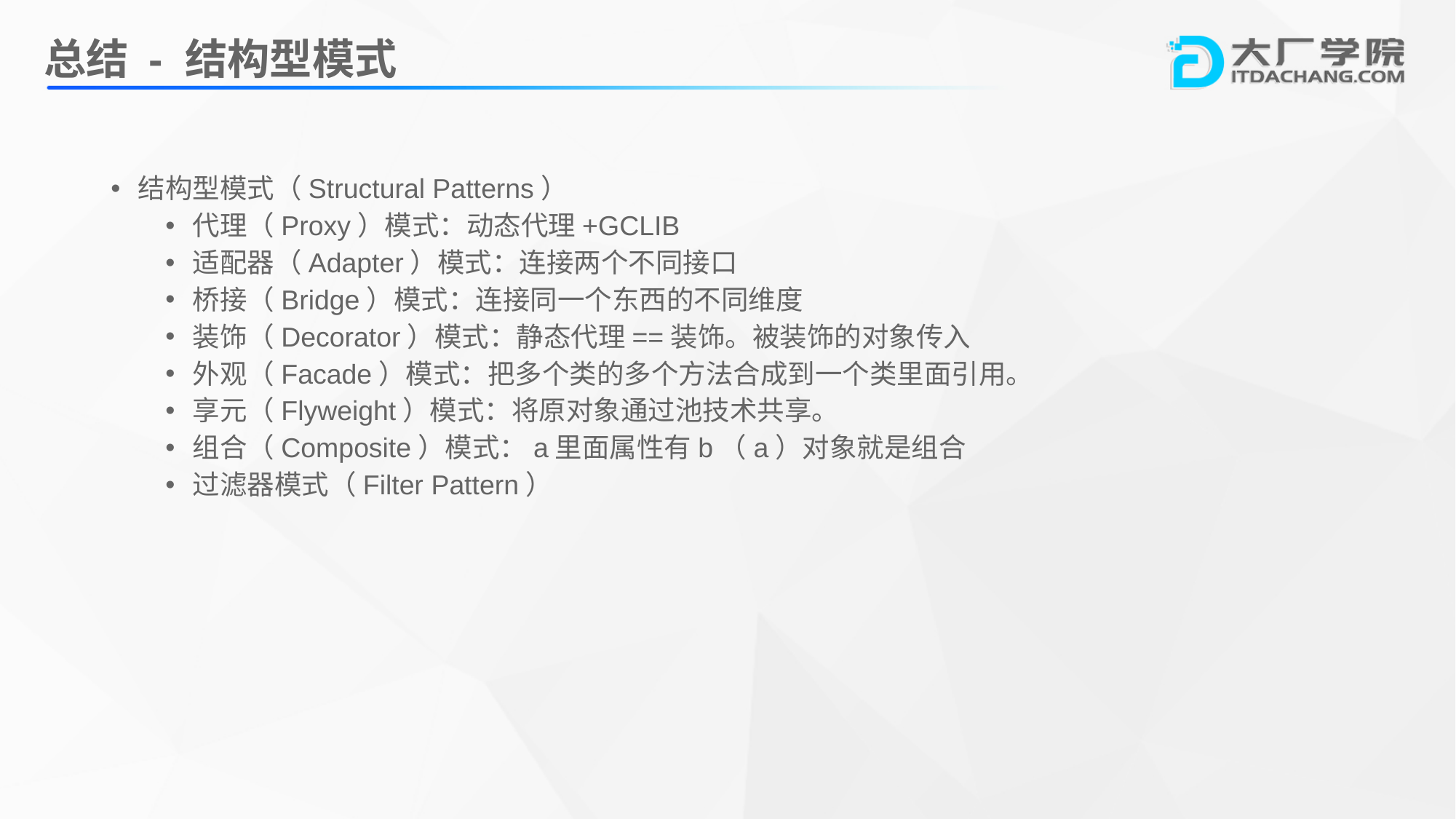

# 总结 - 结构型模式
结构型模式（Structural Patterns）
代理（Proxy）模式：动态代理+GCLIB
适配器（Adapter）模式：连接两个不同接口
桥接（Bridge）模式：连接同一个东西的不同维度
装饰（Decorator）模式：静态代理==装饰。被装饰的对象传入
外观（Facade）模式：把多个类的多个方法合成到一个类里面引用。
享元（Flyweight）模式：将原对象通过池技术共享。
组合（Composite）模式：a里面属性有b（a）对象就是组合
过滤器模式（Filter Pattern）